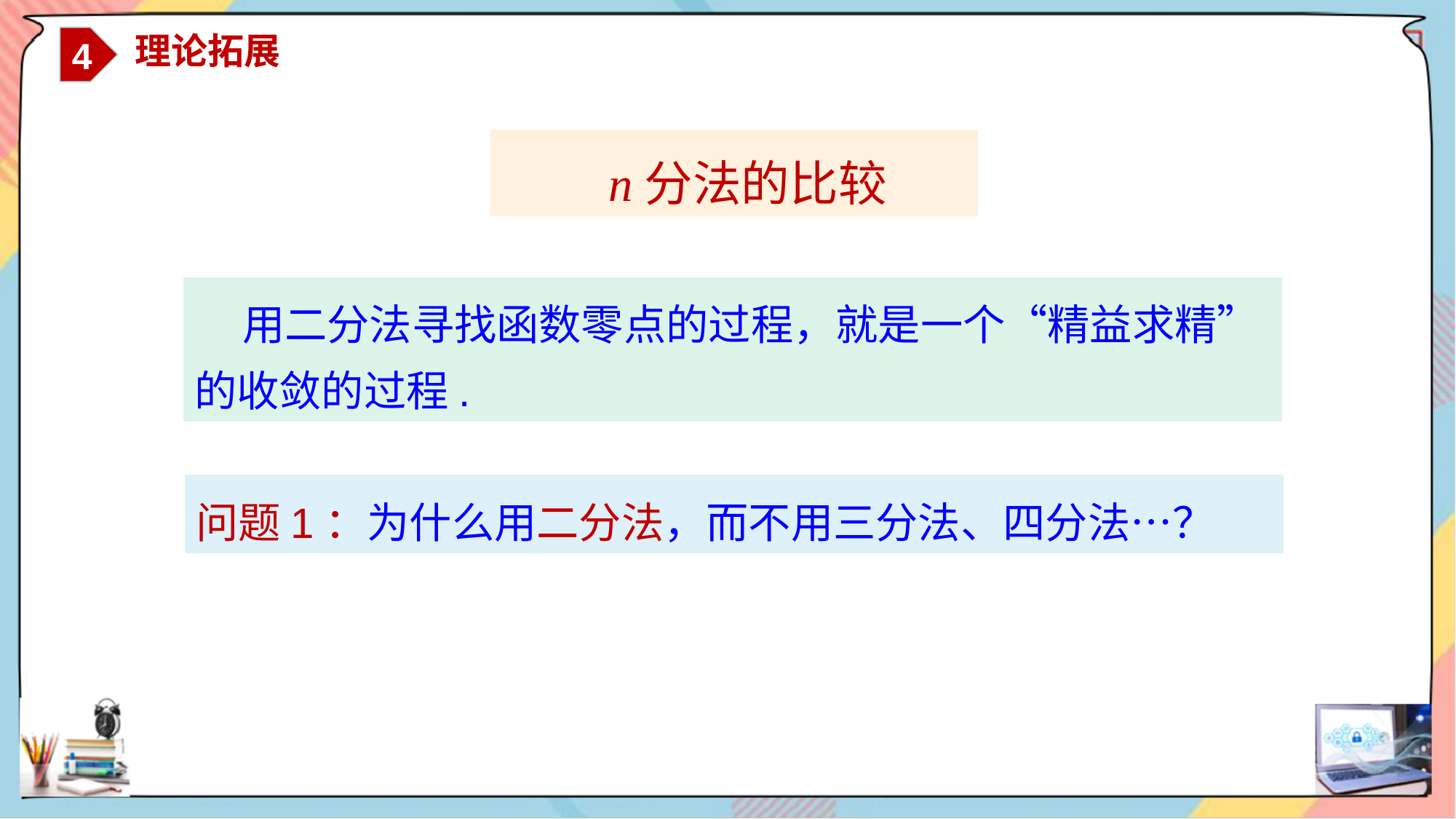

4
 理论拓展
          n分法的比较
    用二分法寻找函数零点的过程，就是一个“精益求精”的收敛的过程.
问题1：为什么用二分法，而不用三分法、四分法…？